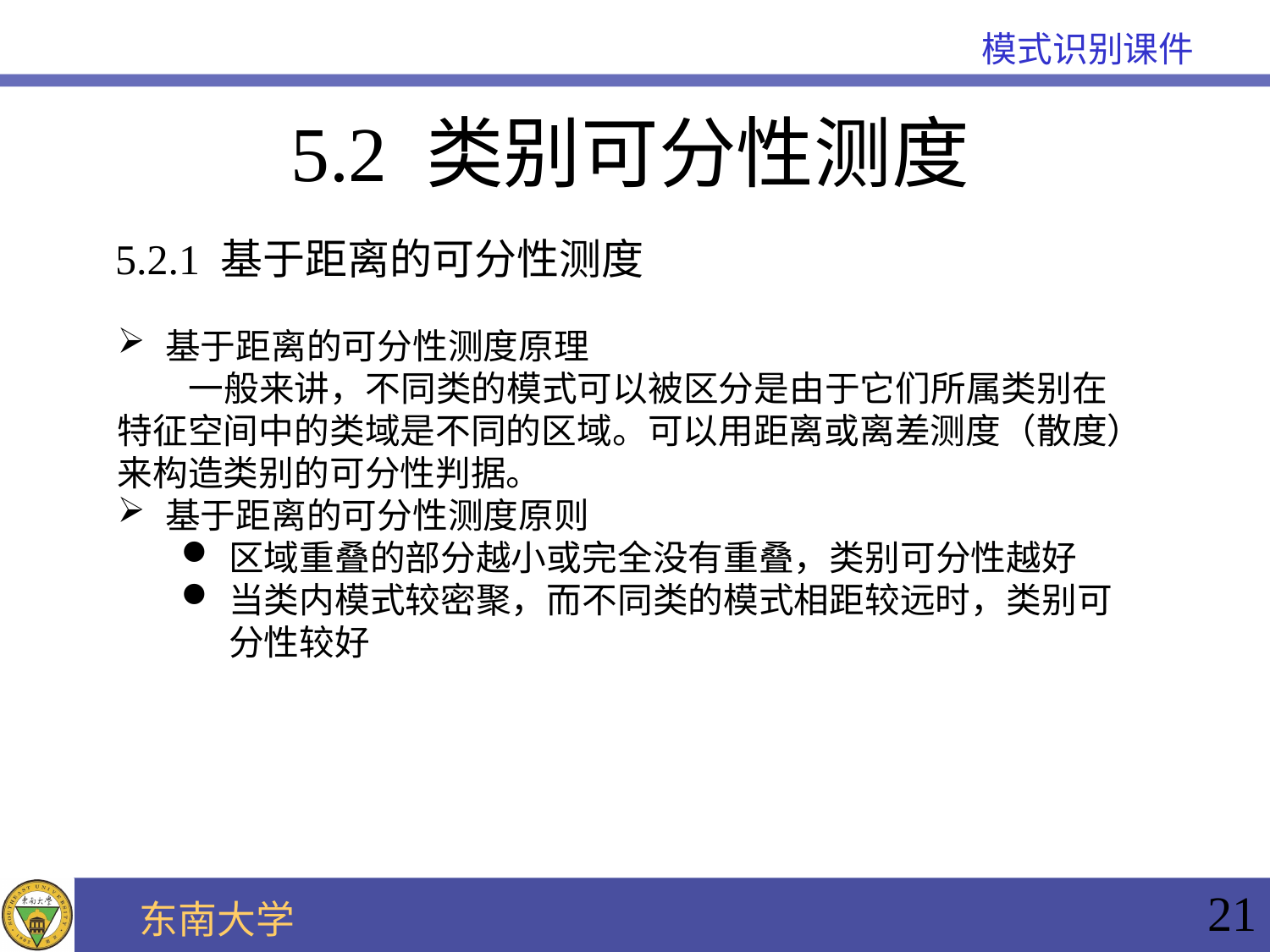

# 5.2 类别可分性测度
5.2.1 基于距离的可分性测度
基于距离的可分性测度原理
        一般来讲，不同类的模式可以被区分是由于它们所属类别在特征空间中的类域是不同的区域。可以用距离或离差测度（散度）来构造类别的可分性判据。
基于距离的可分性测度原则
区域重叠的部分越小或完全没有重叠，类别可分性越好
当类内模式较密聚，而不同类的模式相距较远时，类别可分性较好
21